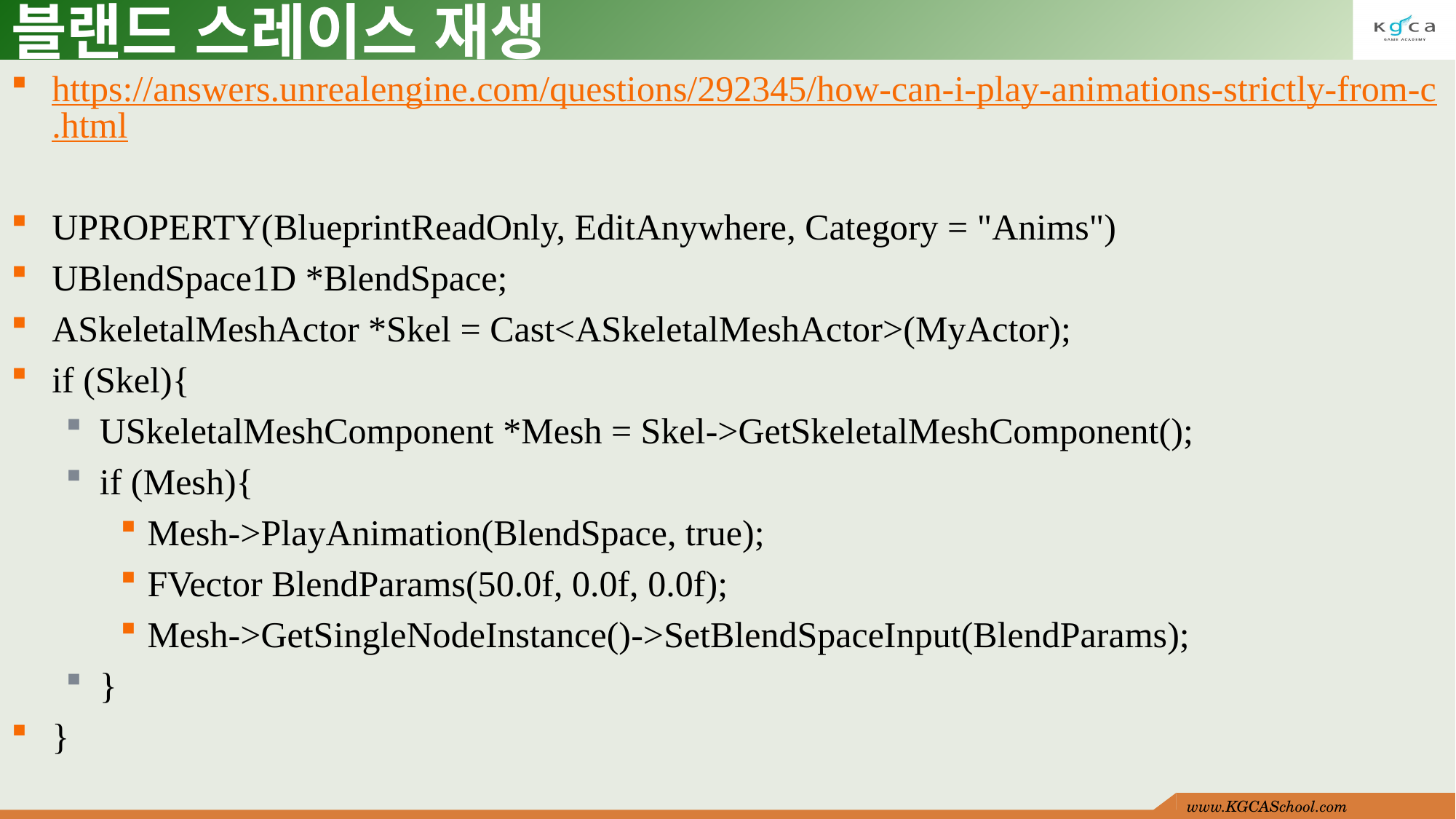

# 블랜드 스레이스 재생
https://answers.unrealengine.com/questions/292345/how-can-i-play-animations-strictly-from-c.html

UPROPERTY(BlueprintReadOnly, EditAnywhere, Category = "Anims")
UBlendSpace1D *BlendSpace;
ASkeletalMeshActor *Skel = Cast<ASkeletalMeshActor>(MyActor);
if (Skel){
USkeletalMeshComponent *Mesh = Skel->GetSkeletalMeshComponent();
if (Mesh){
Mesh->PlayAnimation(BlendSpace, true);
FVector BlendParams(50.0f, 0.0f, 0.0f);
Mesh->GetSingleNodeInstance()->SetBlendSpaceInput(BlendParams);
}
}